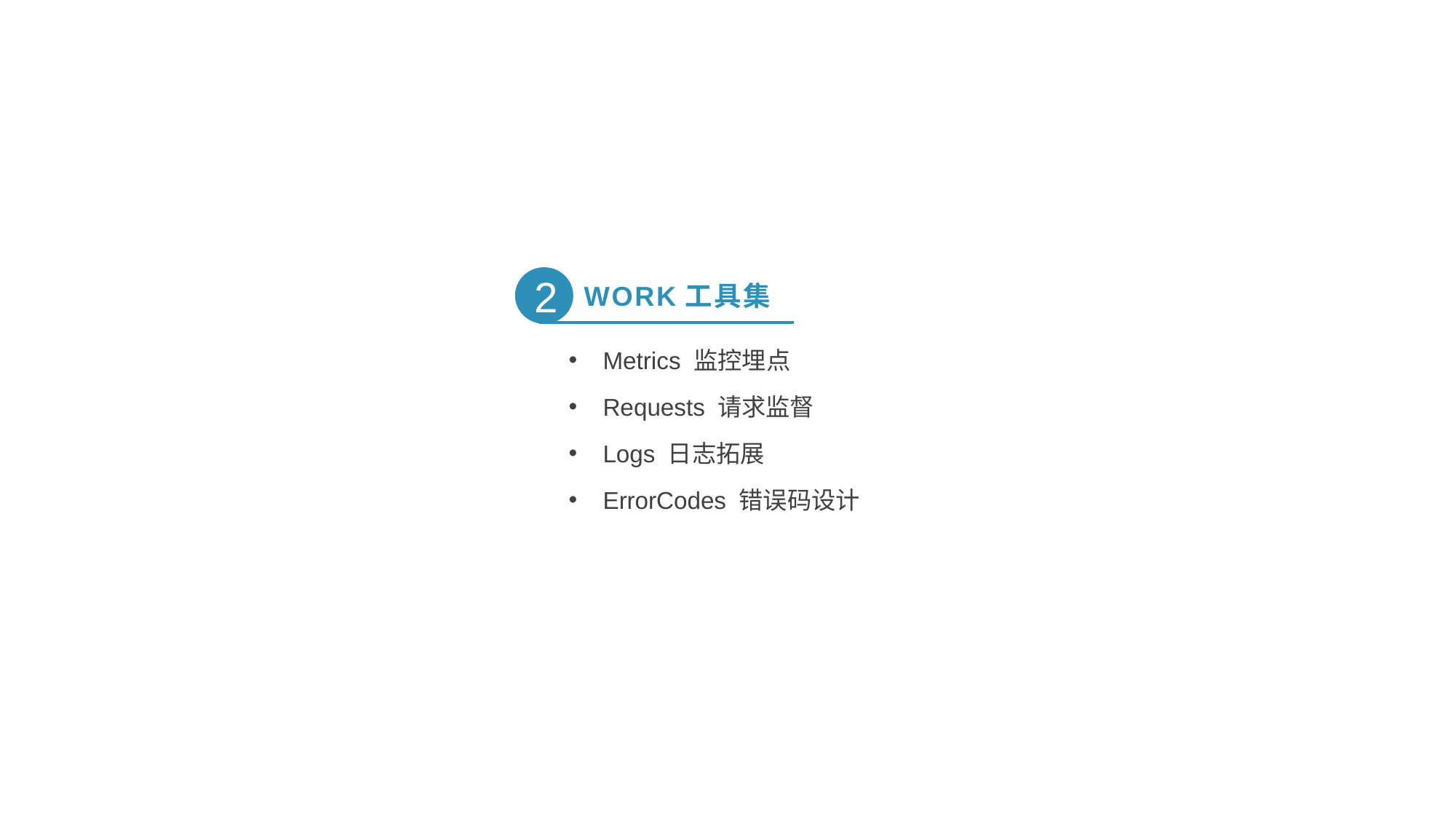

2
WORK工具集
Metrics 监控埋点
Requests 请求监督
Logs 日志拓展
ErrorCodes 错误码设计